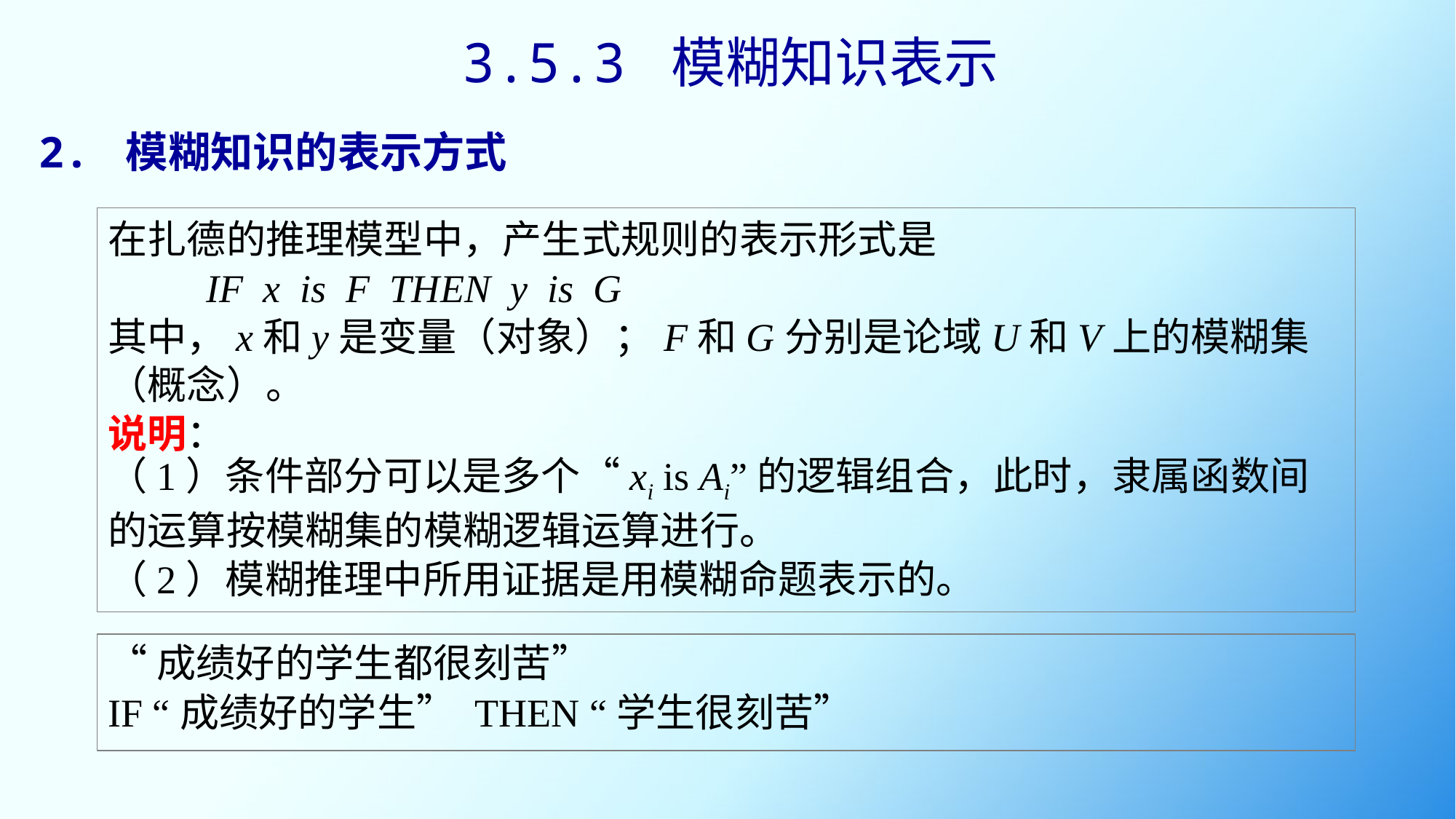

3.5.3 模糊知识表示
2. 模糊知识的表示方式
在扎德的推理模型中，产生式规则的表示形式是
          IF  x  is  F  THEN  y  is  G
其中，x和y是变量（对象）；F和G分别是论域U和V上的模糊集（概念）。
说明：
（1）条件部分可以是多个“xi is Ai”的逻辑组合，此时，隶属函数间的运算按模糊集的模糊逻辑运算进行。
（2）模糊推理中所用证据是用模糊命题表示的。

“成绩好的学生都很刻苦”
IF “成绩好的学生” THEN “学生很刻苦”